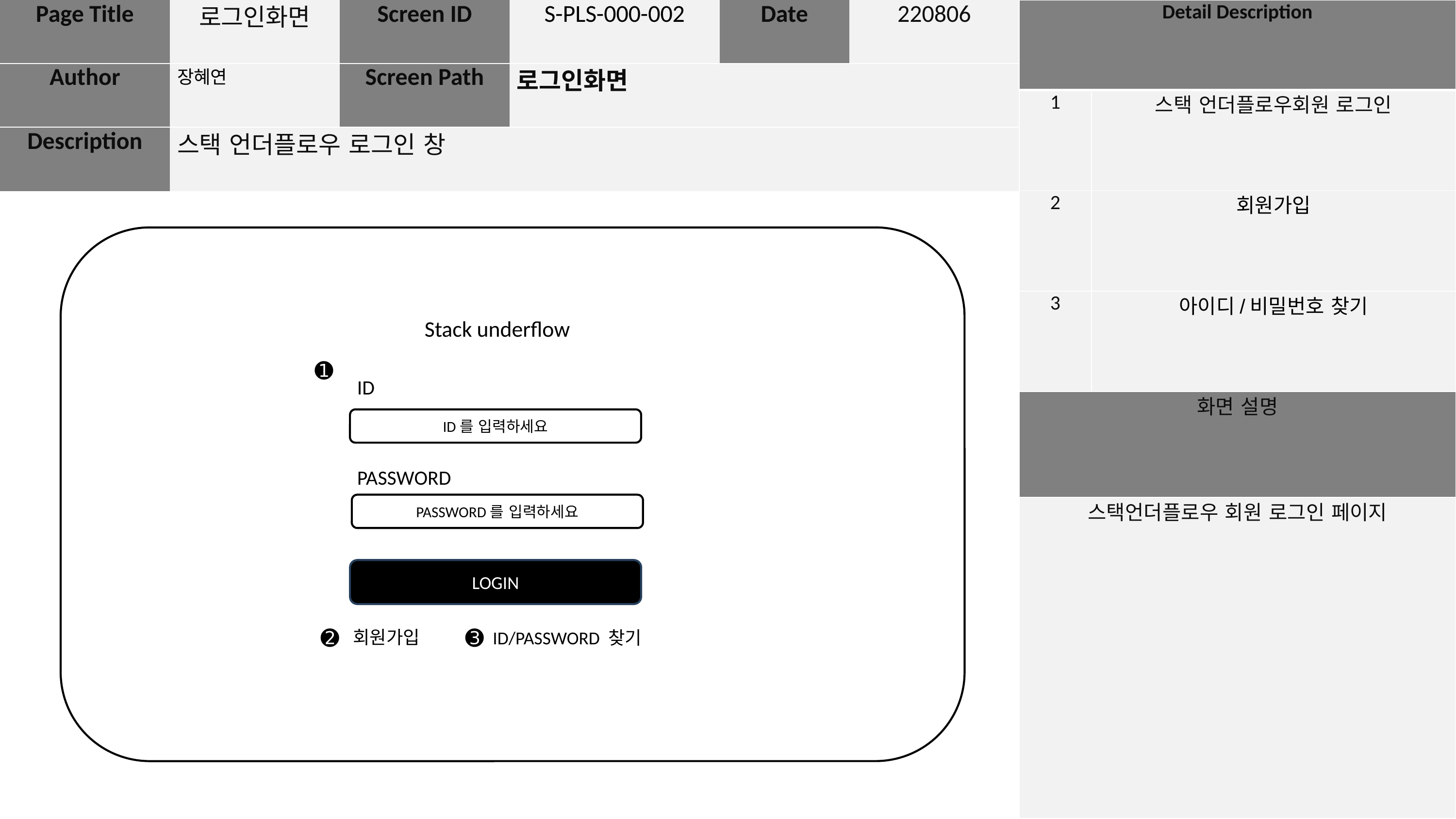

| Page Title | 로그인화면 | Screen ID | S-PLS-000-002 | Date | 220806 |
| --- | --- | --- | --- | --- | --- |
| Author | 장혜연 | Screen Path | 로그인화면 |  |  |
| Description | 스택 언더플로우 로그인 창 |  |  |  |  |
| Detail Description |  |
| --- | --- |
| 1 | 스택 언더플로우회원 로그인 |
| 2 | 회원가입 |
| 3 | 아이디/비밀번호 찾기 |
| 화면 설명 |  |
| 스택언더플로우 회원 로그인 페이지 |  |

Stack underflow
➊
ID
ID를 입력하세요
PASSWORD
PASSWORD를 입력하세요
LOGIN
➋
➌
회원가입
ID/PASSWORD 찾기